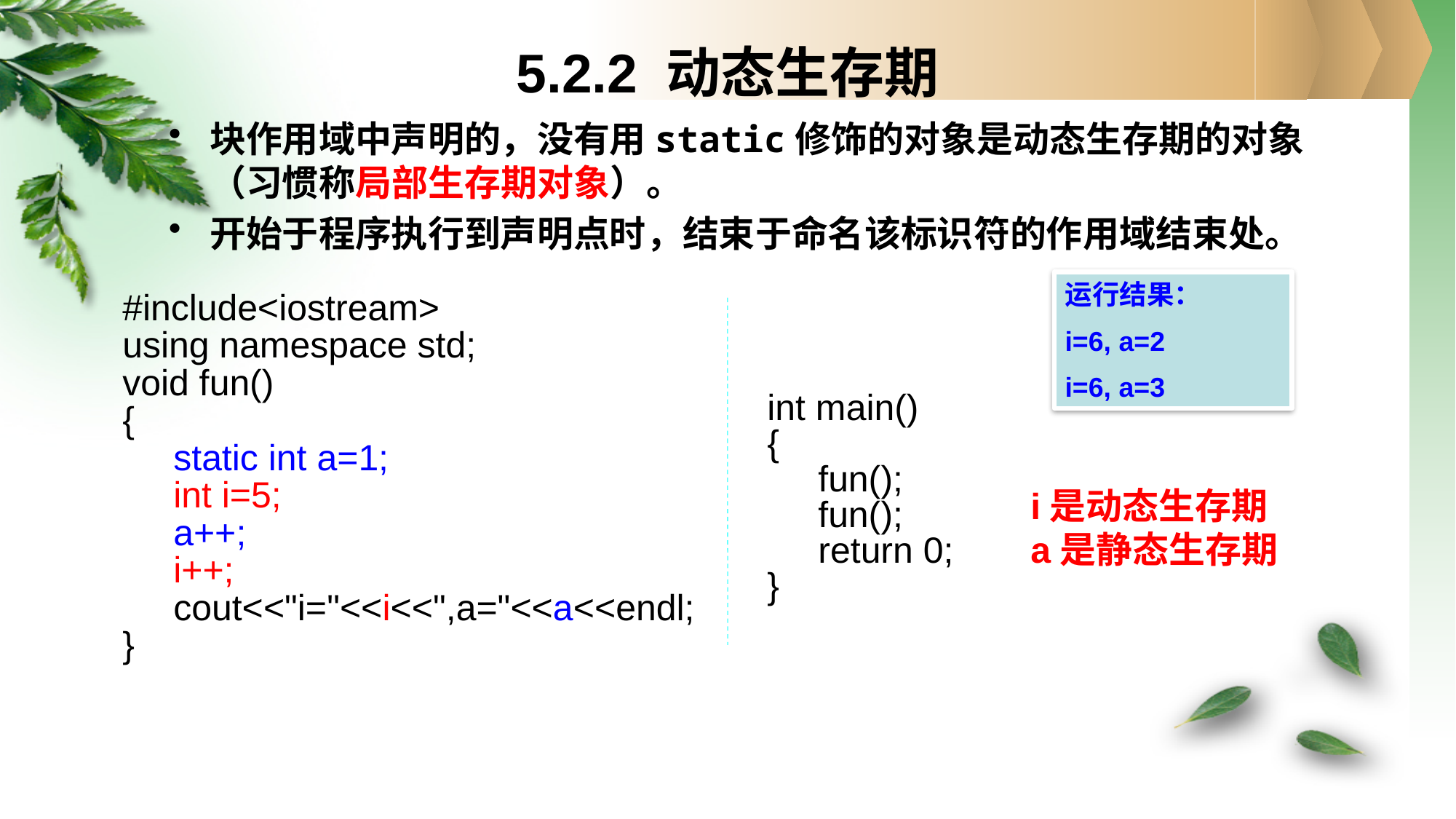

# 5.2.2 动态生存期
块作用域中声明的，没有用static修饰的对象是动态生存期的对象（习惯称局部生存期对象）。
开始于程序执行到声明点时，结束于命名该标识符的作用域结束处。
运行结果：
i=6, a=2
i=6, a=3
#include<iostream>
using namespace std;
void fun()
{
     static int a=1;
     int i=5;
     a++;
     i++;
     cout<<"i="<<i<<",a="<<a<<endl;
}

int main()
{
     fun();
     fun();
     return 0;
}

i是动态生存期
a是静态生存期